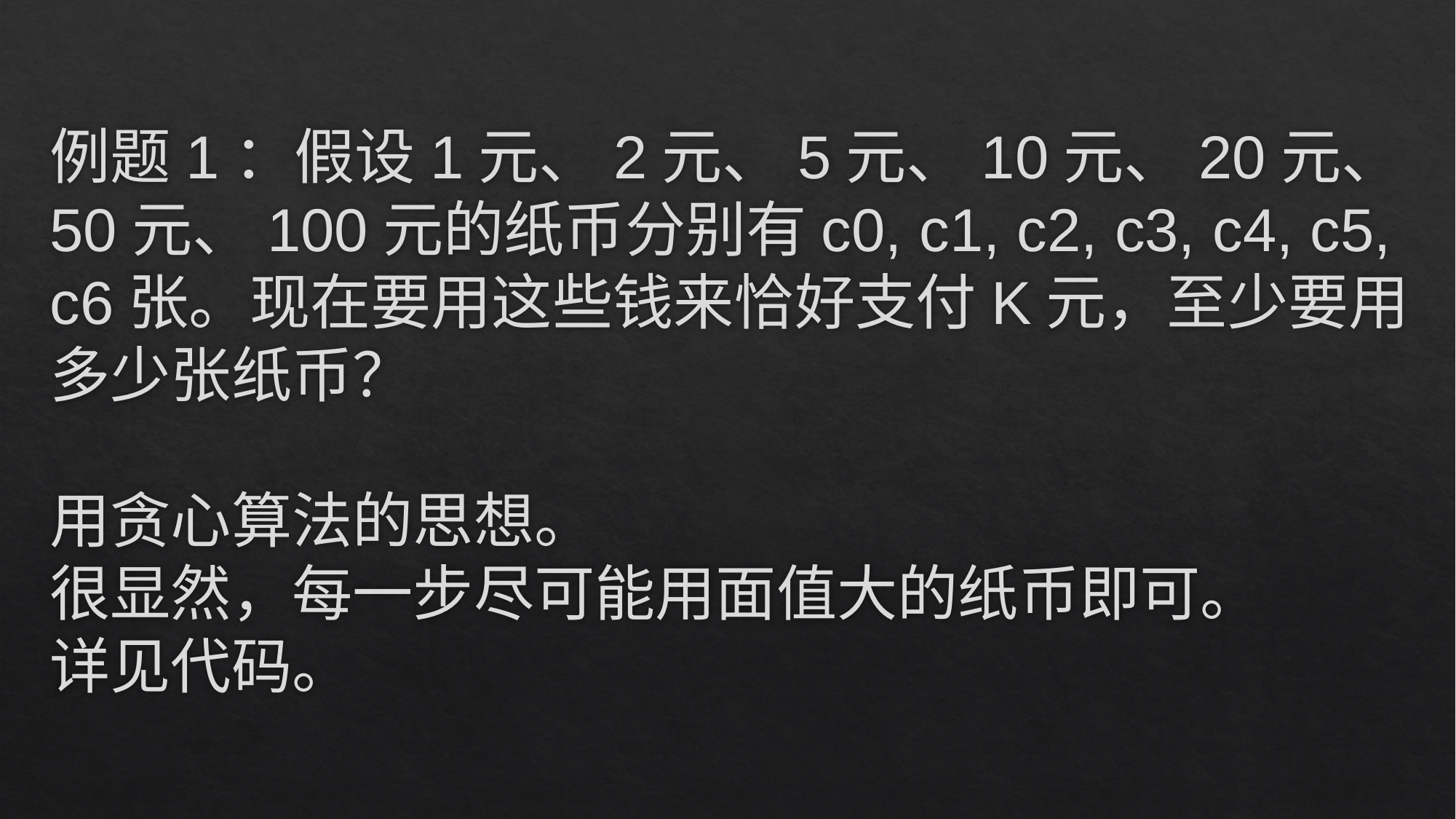

# 例题1：假设1元、2元、5元、10元、20元、50元、100元的纸币分别有c0, c1, c2, c3, c4, c5, c6张。现在要用这些钱来恰好支付K元，至少要用多少张纸币？ 用贪心算法的思想。 很显然，每一步尽可能用面值大的纸币即可。 详见代码。